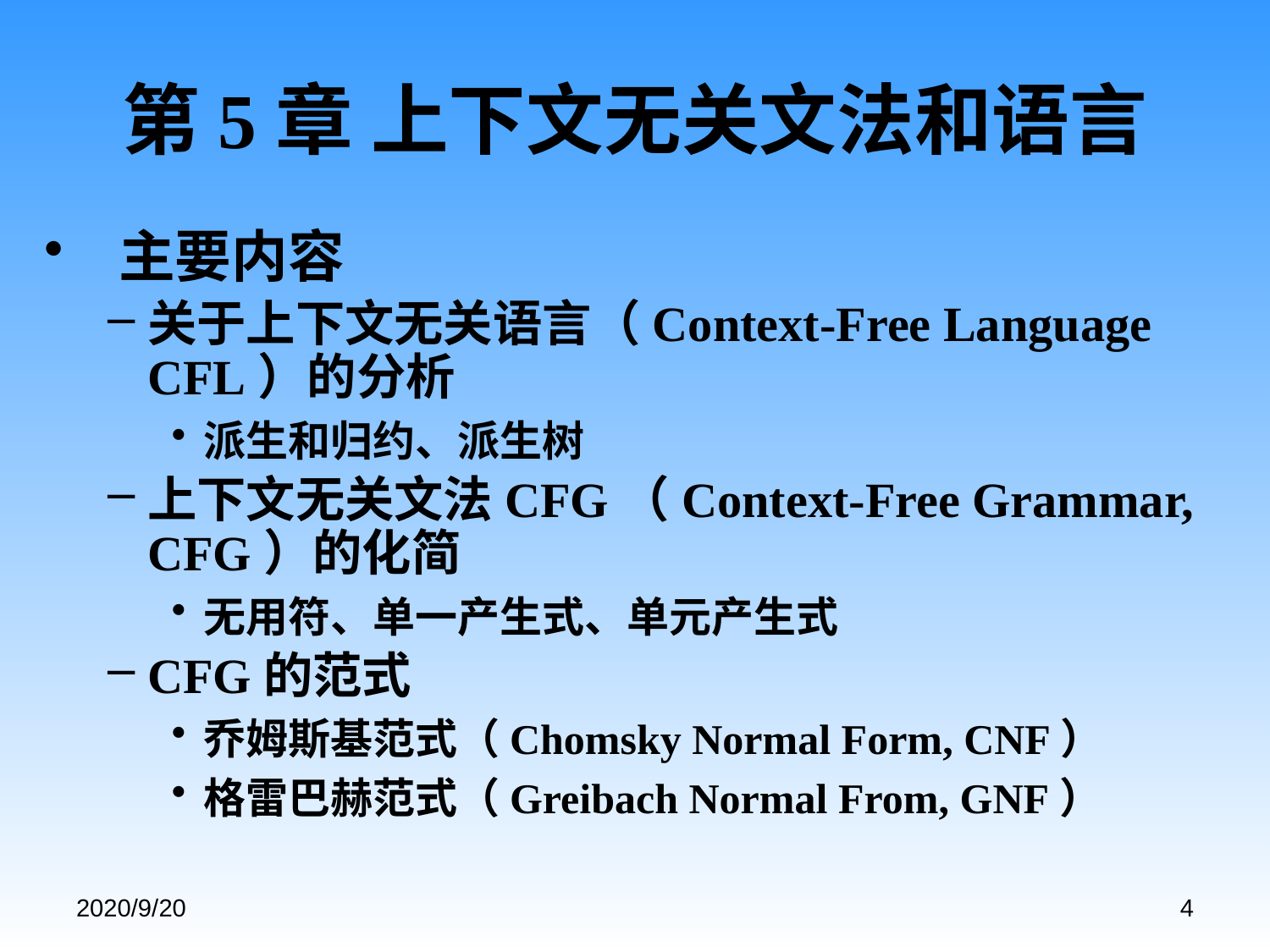

# 第5章 上下文无关文法和语言
主要内容
关于上下文无关语言（Context-Free Language CFL）的分析
派生和归约、派生树
上下文无关文法CFG（Context-Free Grammar, CFG）的化简
无用符、单一产生式、单元产生式
CFG的范式
乔姆斯基范式（Chomsky Normal Form, CNF）
格雷巴赫范式（Greibach Normal From, GNF）
2020/9/20
4